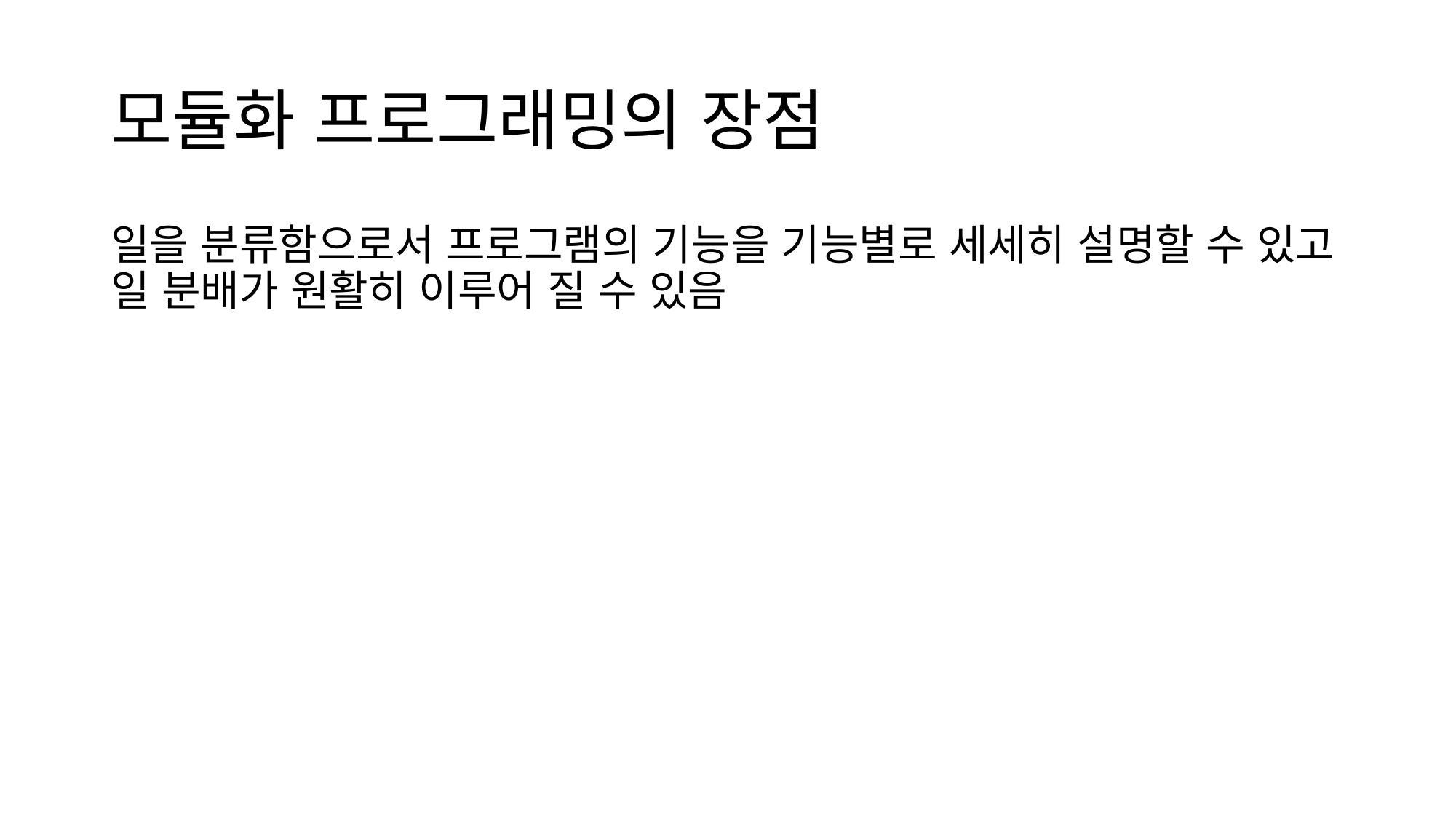

# 모듈화 프로그래밍의 장점
일을 분류함으로서 프로그램의 기능을 기능별로 세세히 설명할 수 있고 일 분배가 원활히 이루어 질 수 있음